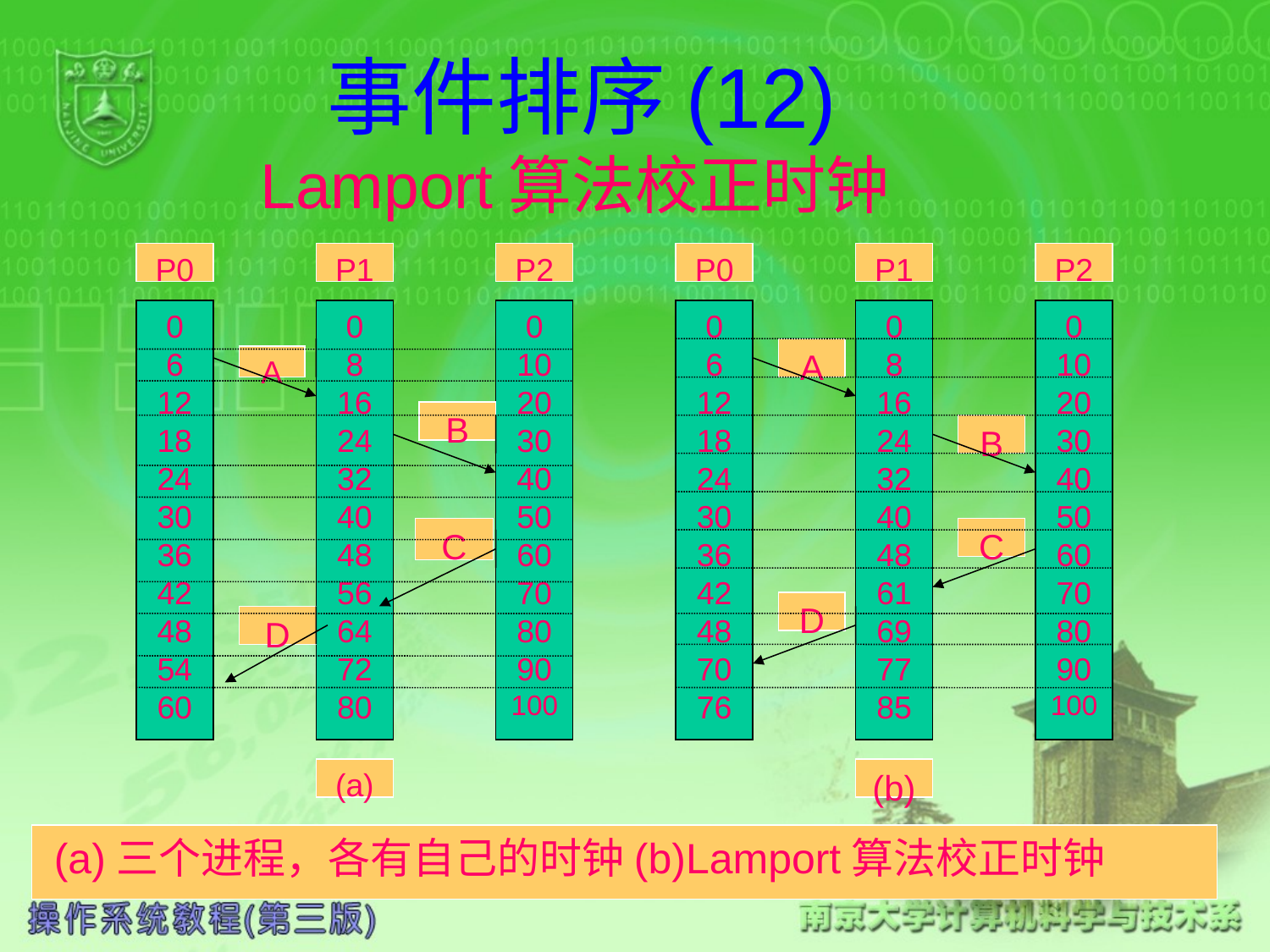

# 事件排序(12) Lamport算法校正时钟

P0
P1
P2
P0
P1
P2
0
6
12
18
24
30
36
42
48
54
60
0
8
16
24
32
40
48
56
64
72
80
0
10
20
30
40
50
60
70
80
90
100
0
6
12
18
24
30
36
42
48
70
76
0
8
16
24
32
40
48
61
69
77
85
0
10
20
30
40
50
60
70
80
90
100

A

A

B

B

C
C

D
D

(a)
(b)
 (a)三个进程，各有自己的时钟(b)Lamport算法校正时钟